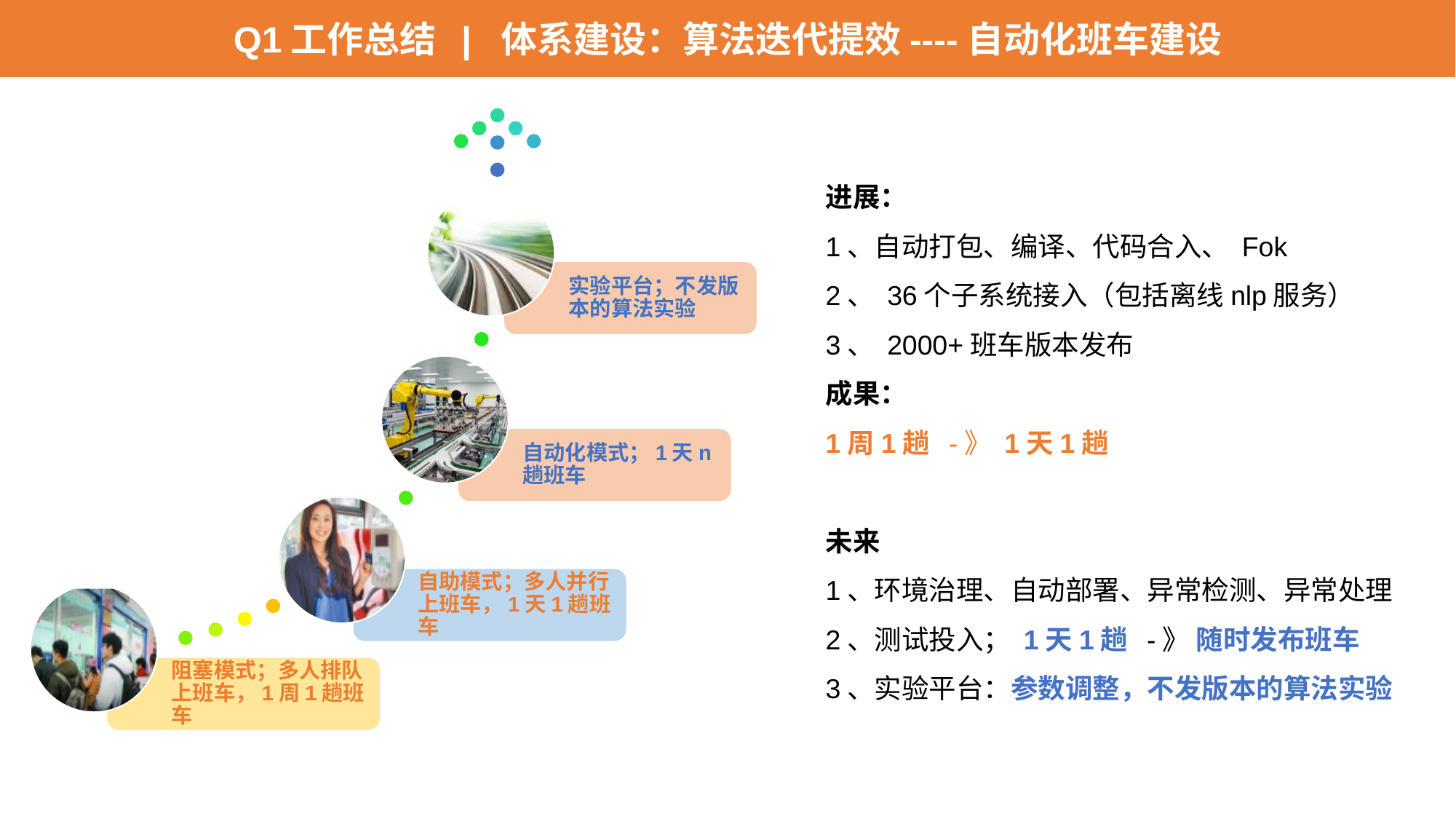

E6636BC20180234D783006ED91B0BAB0B2B9B20C184F8BD0A0D98436B1412BEB7B44B6380164DB0622992C08C84669E4080921AAE1D02B111BE0C24243AE29D524F1F88D0020C6A754A024976ED249E5FE43E0A97524C77348CE119531DD6C08DCB6269ACE2
Q1工作总结  |  体系建设：算法迭代提效----自动化班车建设
阻塞模式；多人排队上班车，1周1趟班车
自助模式；多人并行上班车，1天1趟班车
自动化模式；1天n趟班车
实验平台；不发版本的算法实验
进展：
1、自动打包、编译、代码合入、 Fok
2、 36个子系统接入（包括离线nlp服务）
3、 2000+班车版本发布
成果：
1周1趟  -》 1天1趟

未来
1、环境治理、自动部署、异常检测、异常处理
2、测试投入； 1天1趟  -》 随时发布班车
3、实验平台：参数调整，不发版本的算法实验